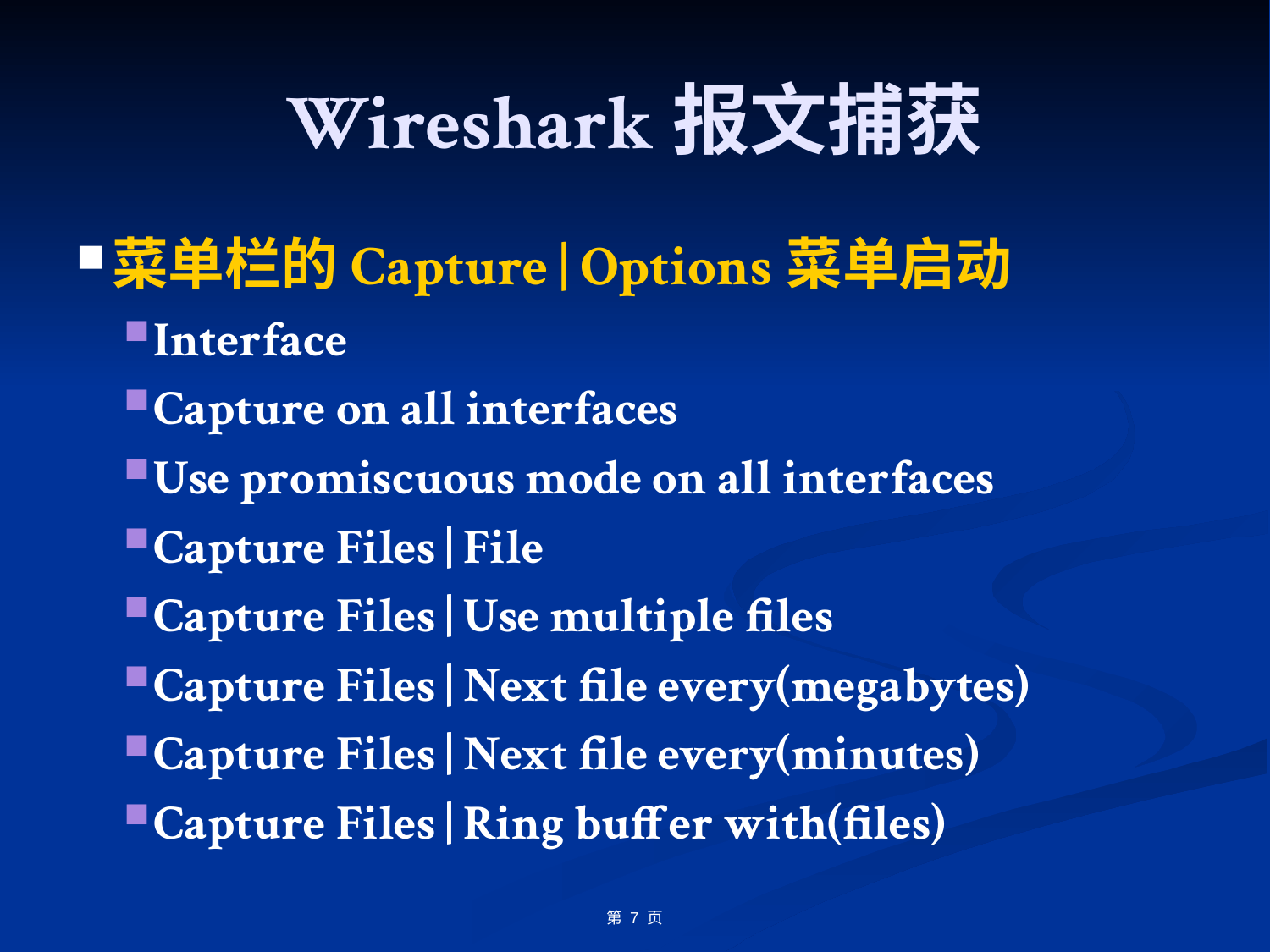

# Wireshark报文捕获
菜单栏的Capture | Options菜单启动
Interface
Capture on all interfaces
Use promiscuous mode on all interfaces
Capture Files | File
Capture Files | Use multiple files
Capture Files | Next file every(megabytes)
Capture Files | Next file every(minutes)
Capture Files | Ring buffer with(files)

第 7 页